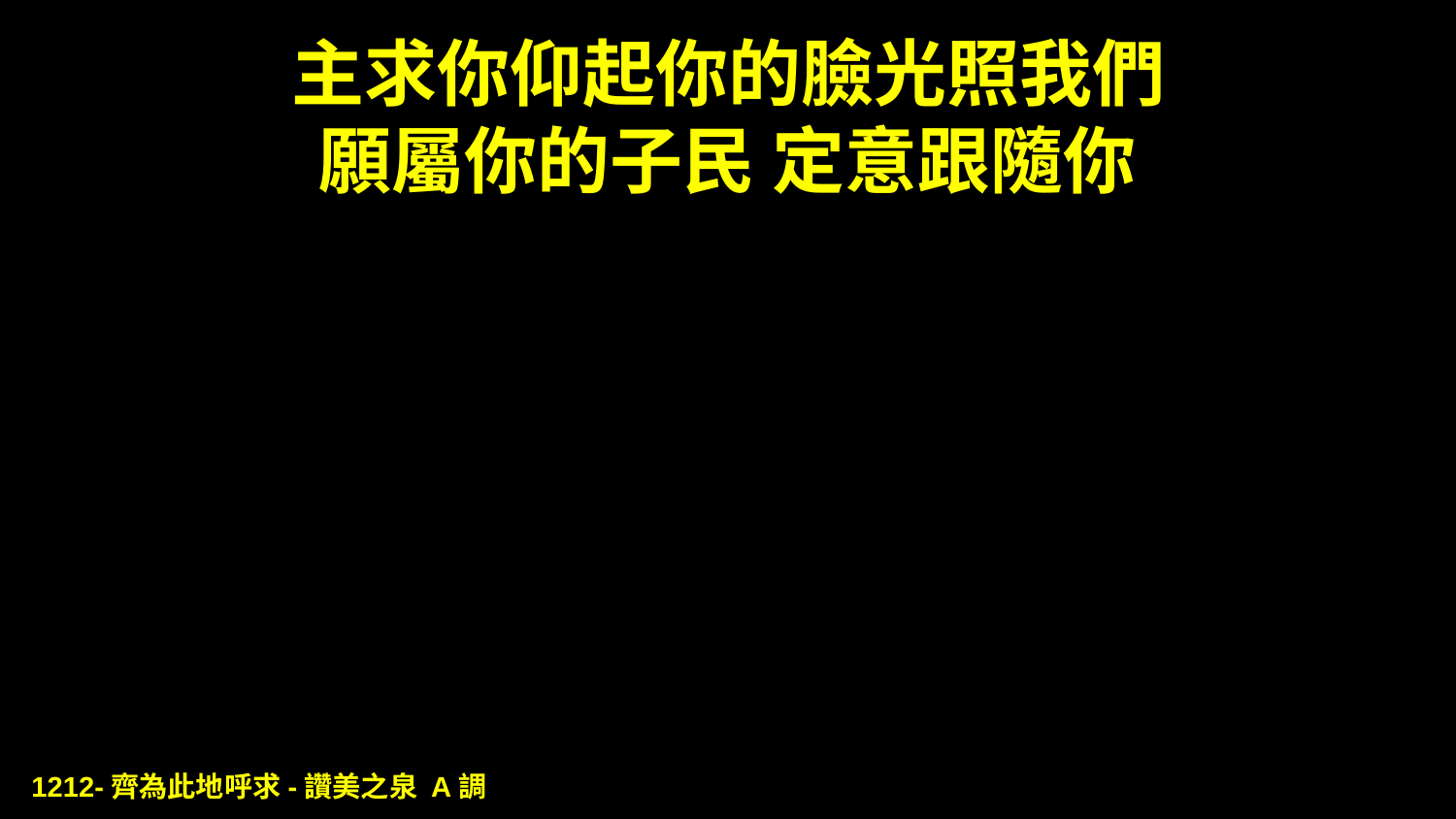

# 主求你仰起你的臉光照我們 願屬你的子民 定意跟隨你
1212-齊為此地呼求-讚美之泉 A調